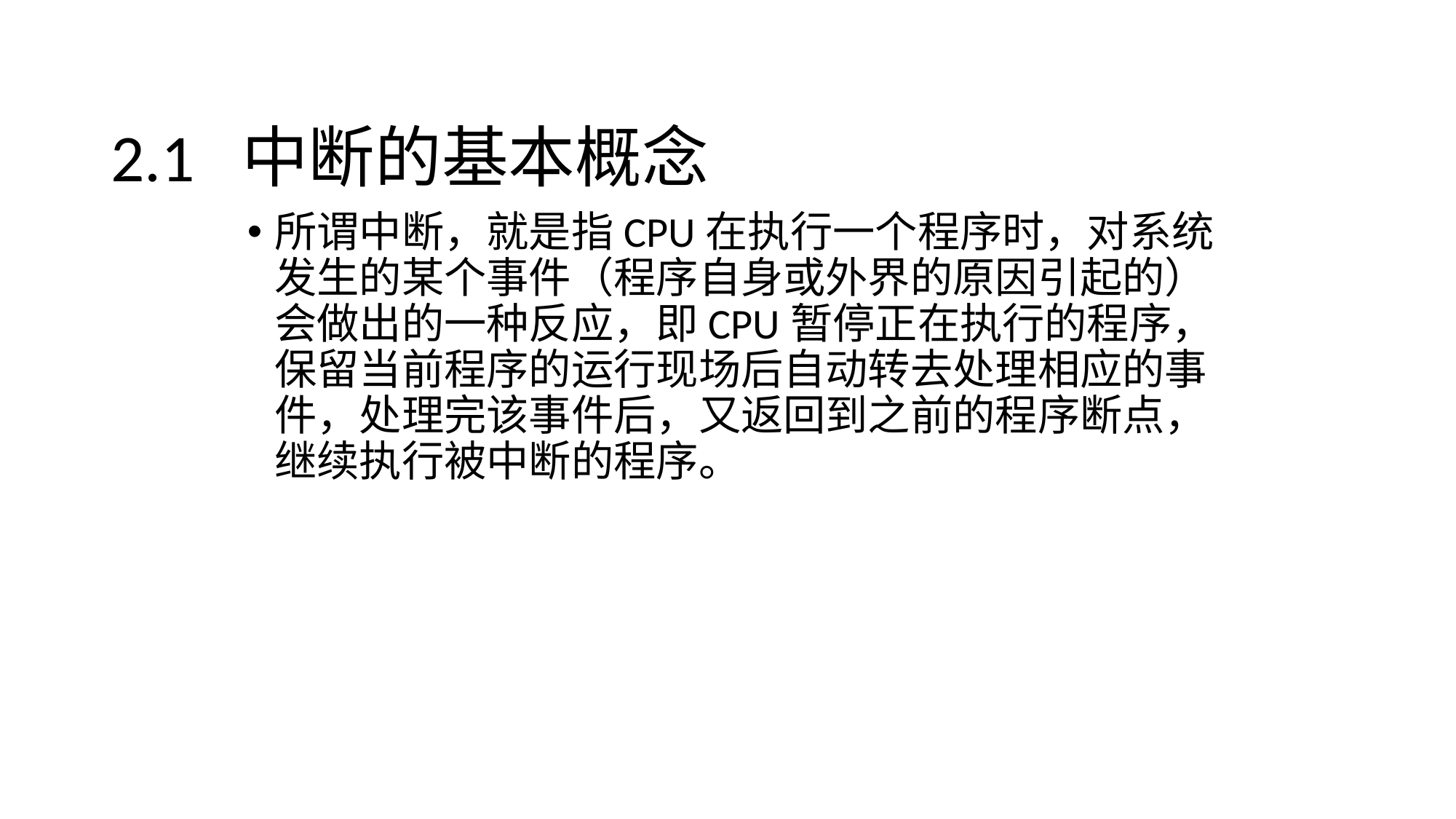

# 2.1  中断的基本概念
所谓中断，就是指CPU在执行一个程序时，对系统发生的某个事件（程序自身或外界的原因引起的）会做出的一种反应，即CPU暂停正在执行的程序，保留当前程序的运行现场后自动转去处理相应的事件，处理完该事件后，又返回到之前的程序断点，继续执行被中断的程序。
1